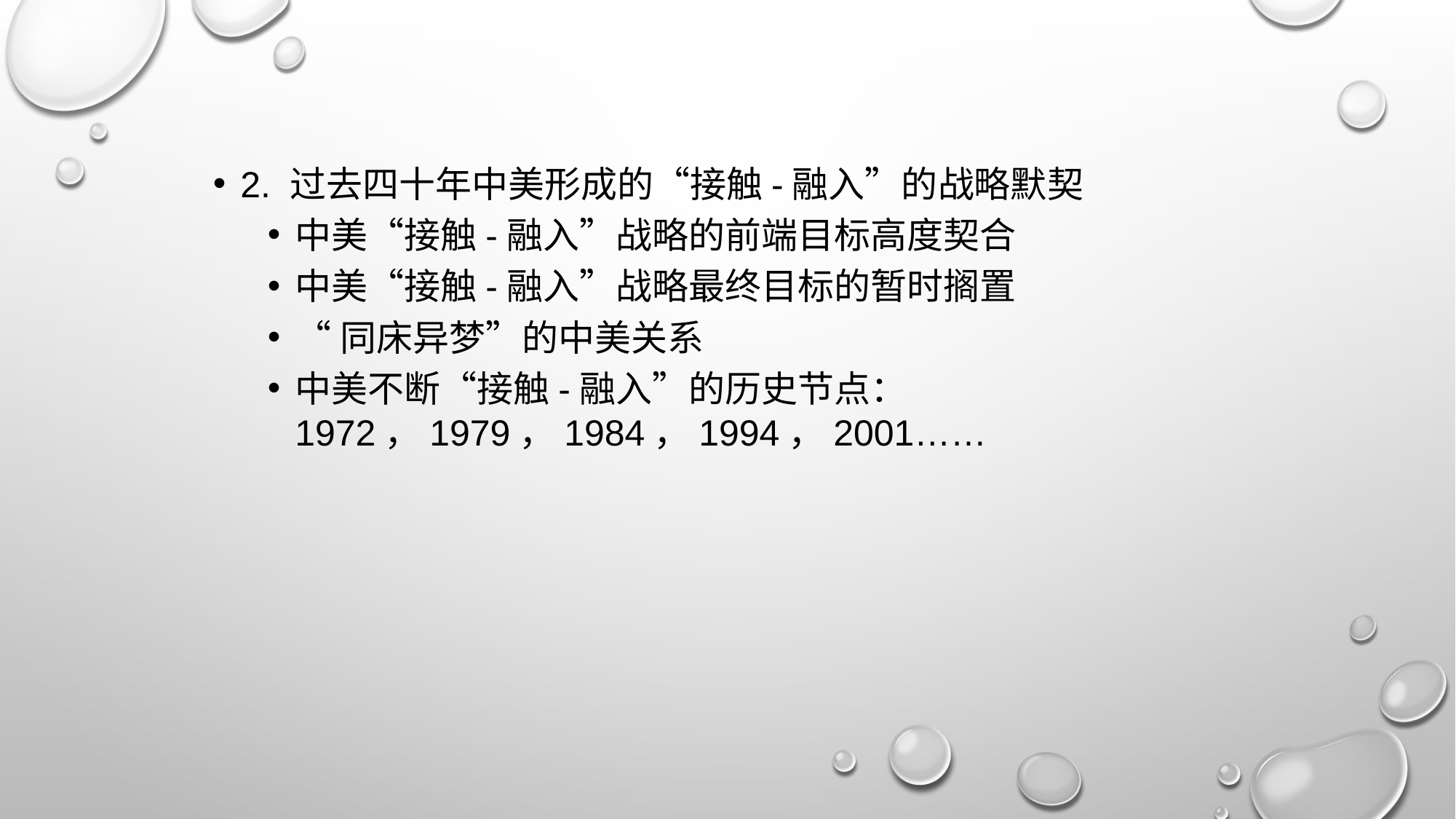

2. 过去四十年中美形成的“接触-融入”的战略默契
中美“接触-融入”战略的前端目标高度契合
中美“接触-融入”战略最终目标的暂时搁置
“同床异梦”的中美关系
中美不断“接触-融入”的历史节点：1972，1979，1984，1994，2001……